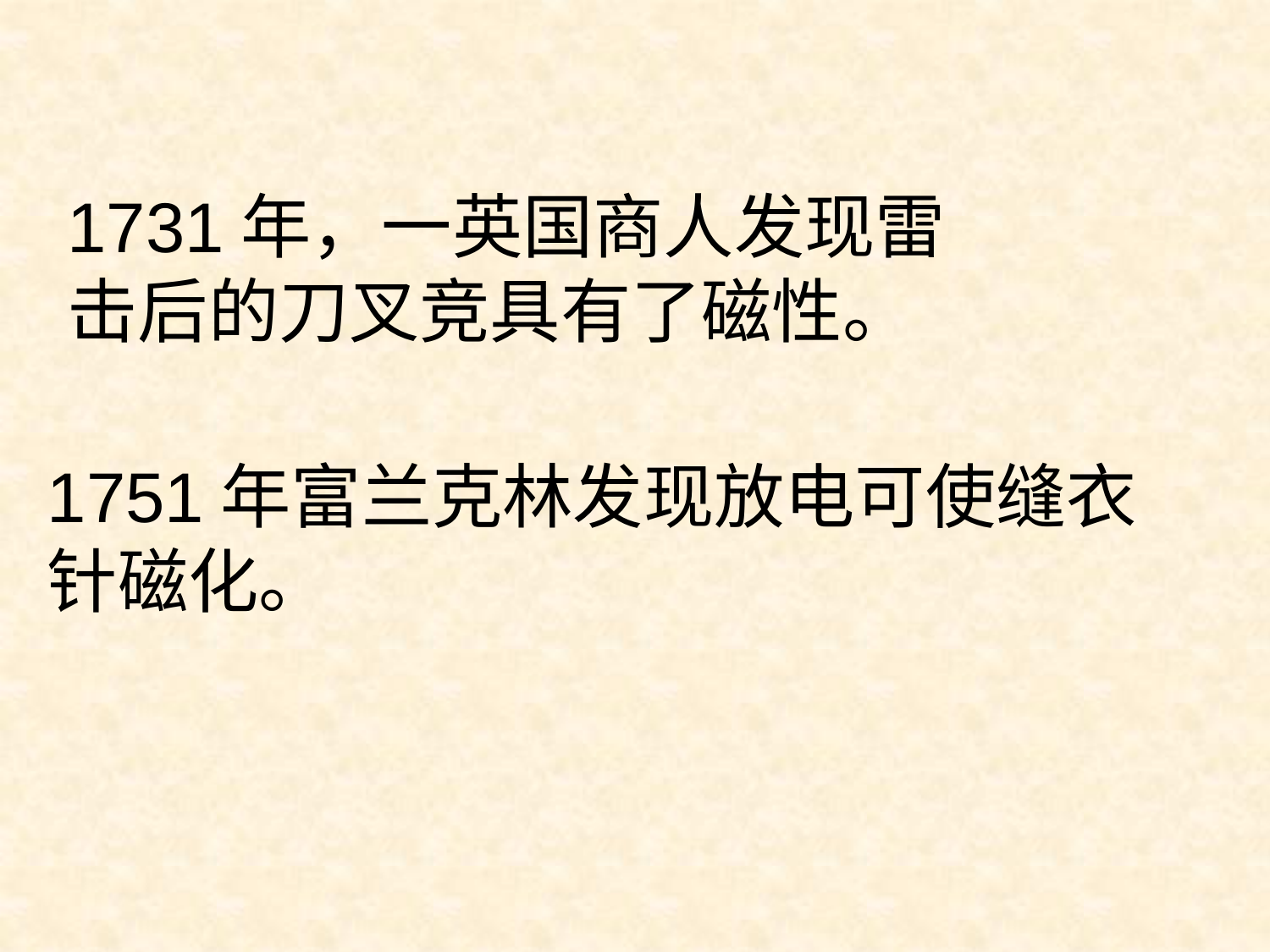

1731年，一英国商人发现雷击后的刀叉竞具有了磁性。
1751年富兰克林发现放电可使缝衣针磁化。